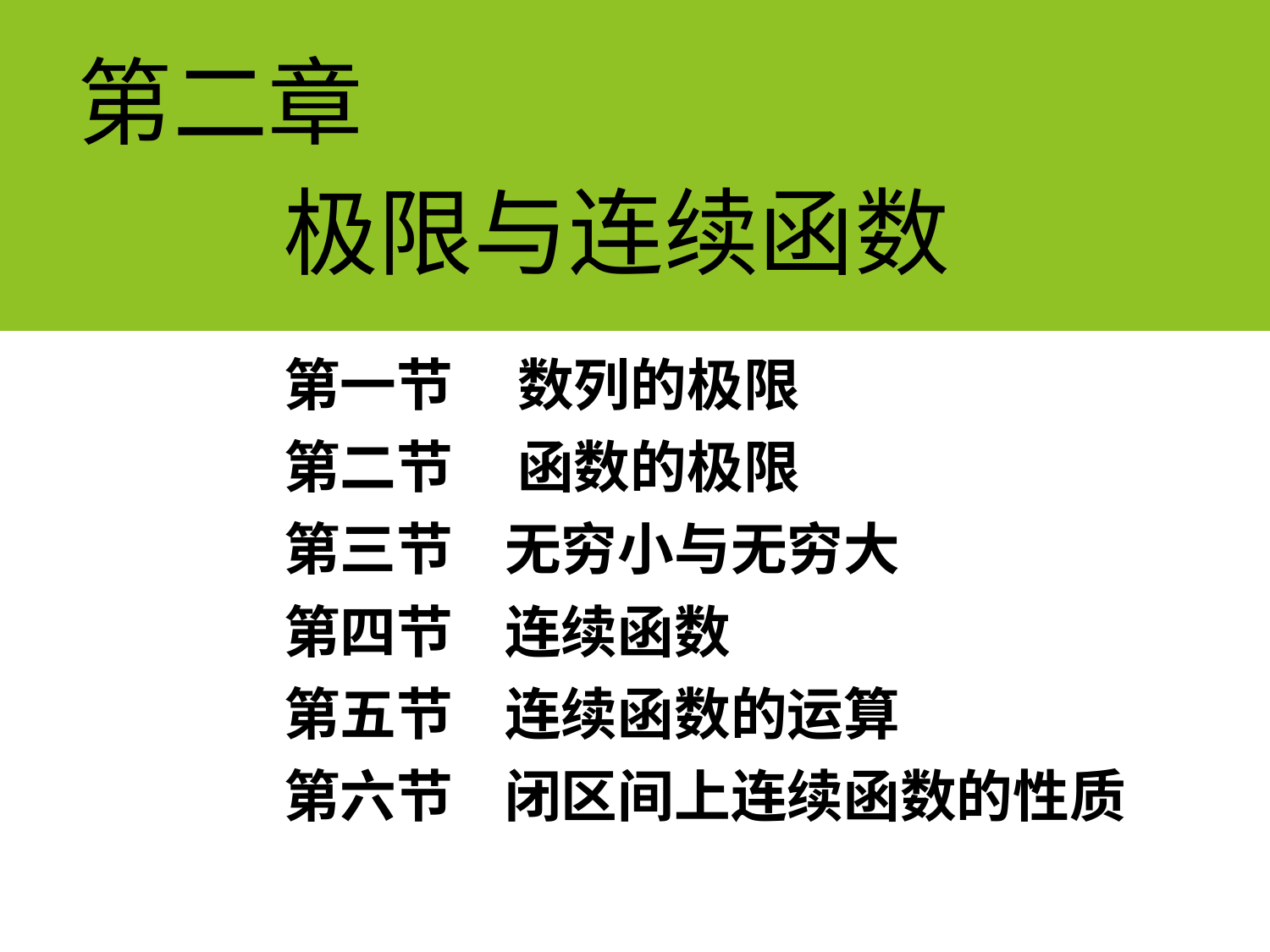

# 第二章
极限与连续函数

第一节     数列的极限
第二节     函数的极限
第三节    无穷小与无穷大
第四节    连续函数
第五节    连续函数的运算
第六节    闭区间上连续函数的性质